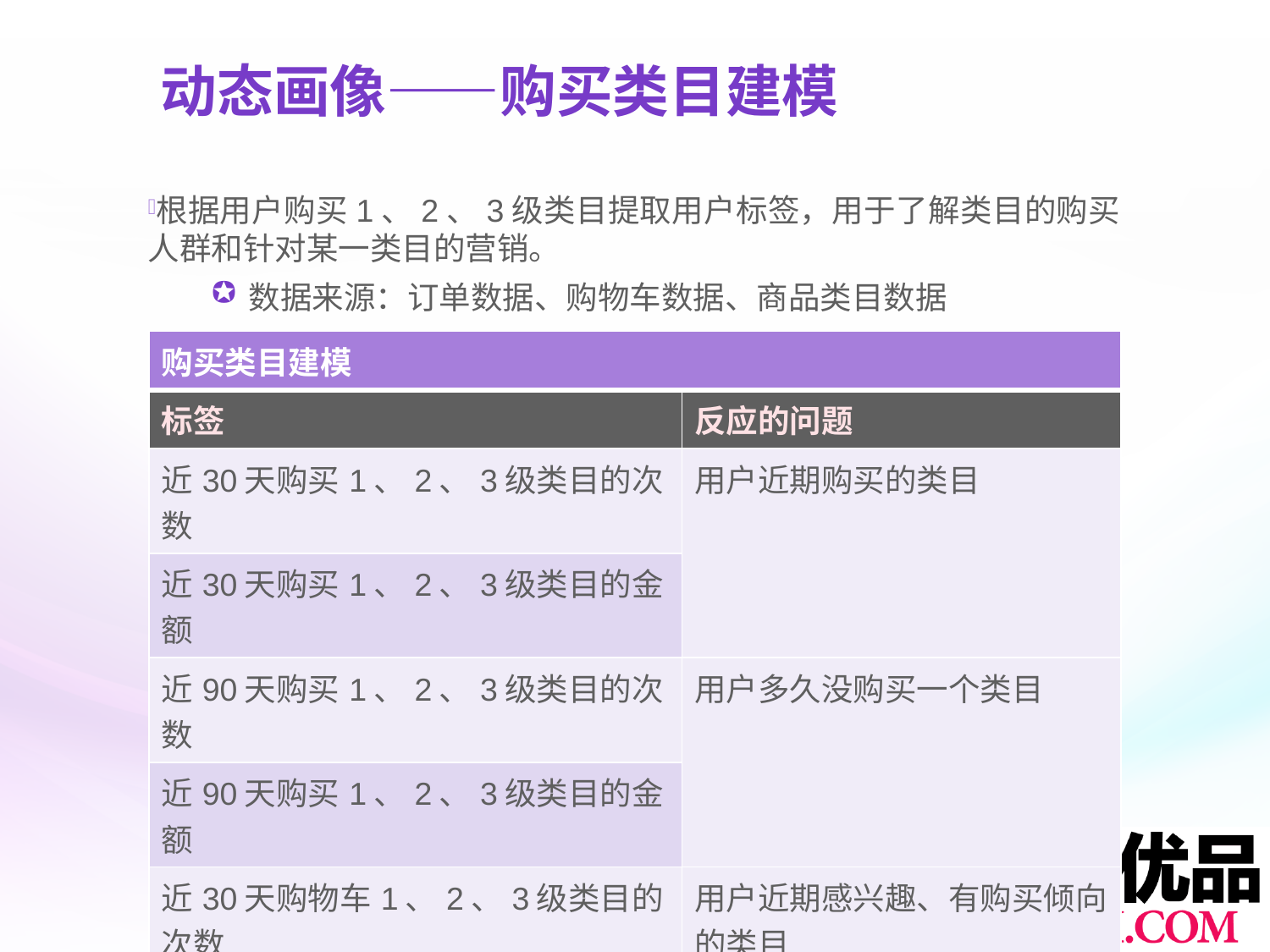

# 动态画像——购买类目建模
根据用户购买1、2、3级类目提取用户标签，用于了解类目的购买人群和针对某一类目的营销。
数据来源：订单数据、购物车数据、商品类目数据
| 购买类目建模 |  |
| --- | --- |
| 标签 | 反应的问题 |
| 近30天购买1、2、3级类目的次数 | 用户近期购买的类目 |
| 近30天购买1、2、3级类目的金额 |  |
| 近90天购买1、2、3级类目的次数 | 用户多久没购买一个类目 |
| 近90天购买1、2、3级类目的金额 |  |
| 近30天购物车1、2、3级类目的次数 | 用户近期感兴趣、有购买倾向的类目 |
| 近30天购物车1、2、3级类目的金额 |  |
| 近90天购物车1、2、3级类目的次数 | 用户购物选择比较过程，推断其生活阶段定位 |
| 近90天购物车1、2、3级类目的金额 |  |